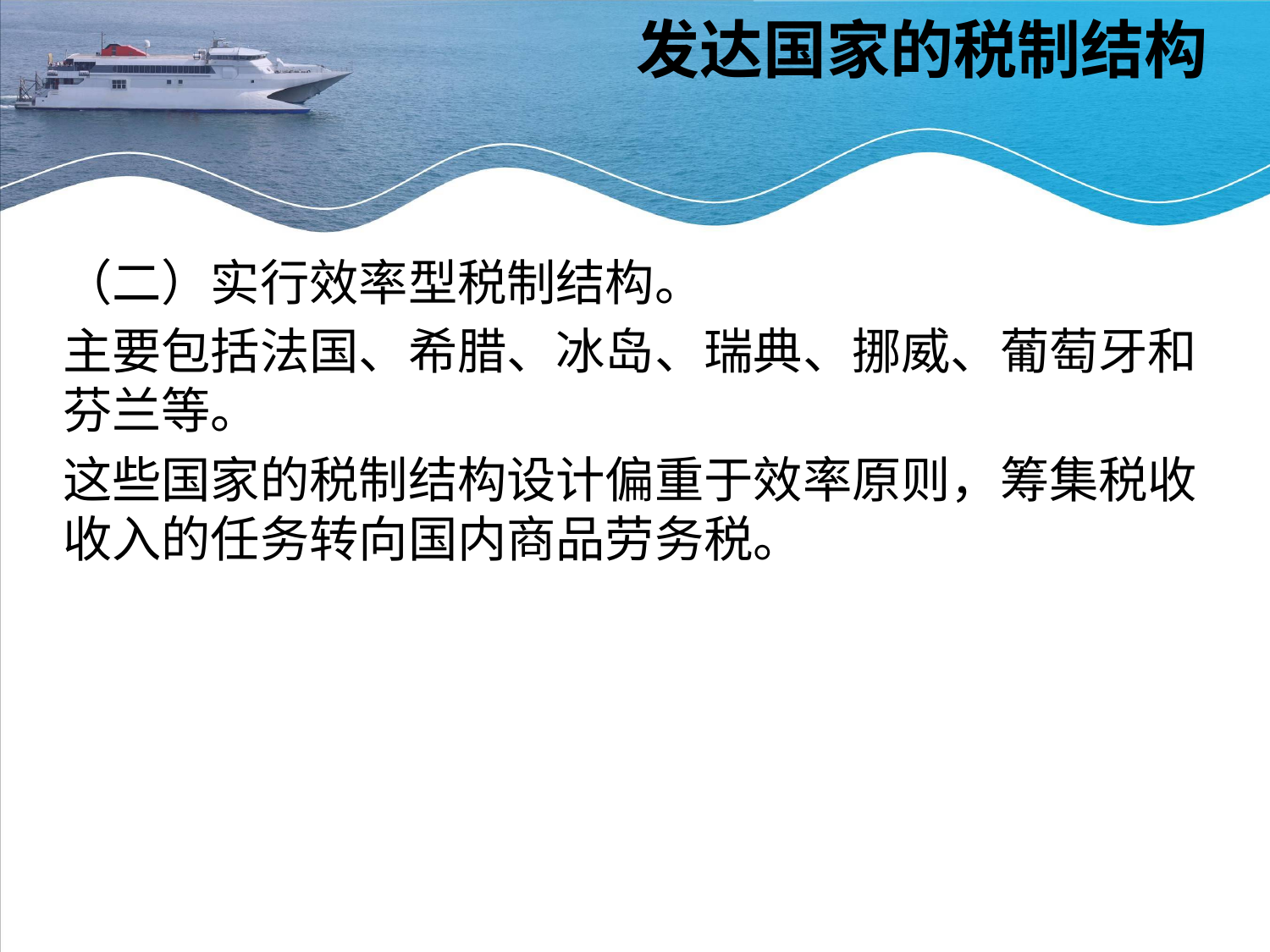

# 发达国家的税制结构
（二）实行效率型税制结构。
主要包括法国、希腊、冰岛、瑞典、挪威、葡萄牙和芬兰等。
这些国家的税制结构设计偏重于效率原则，筹集税收收入的任务转向国内商品劳务税。